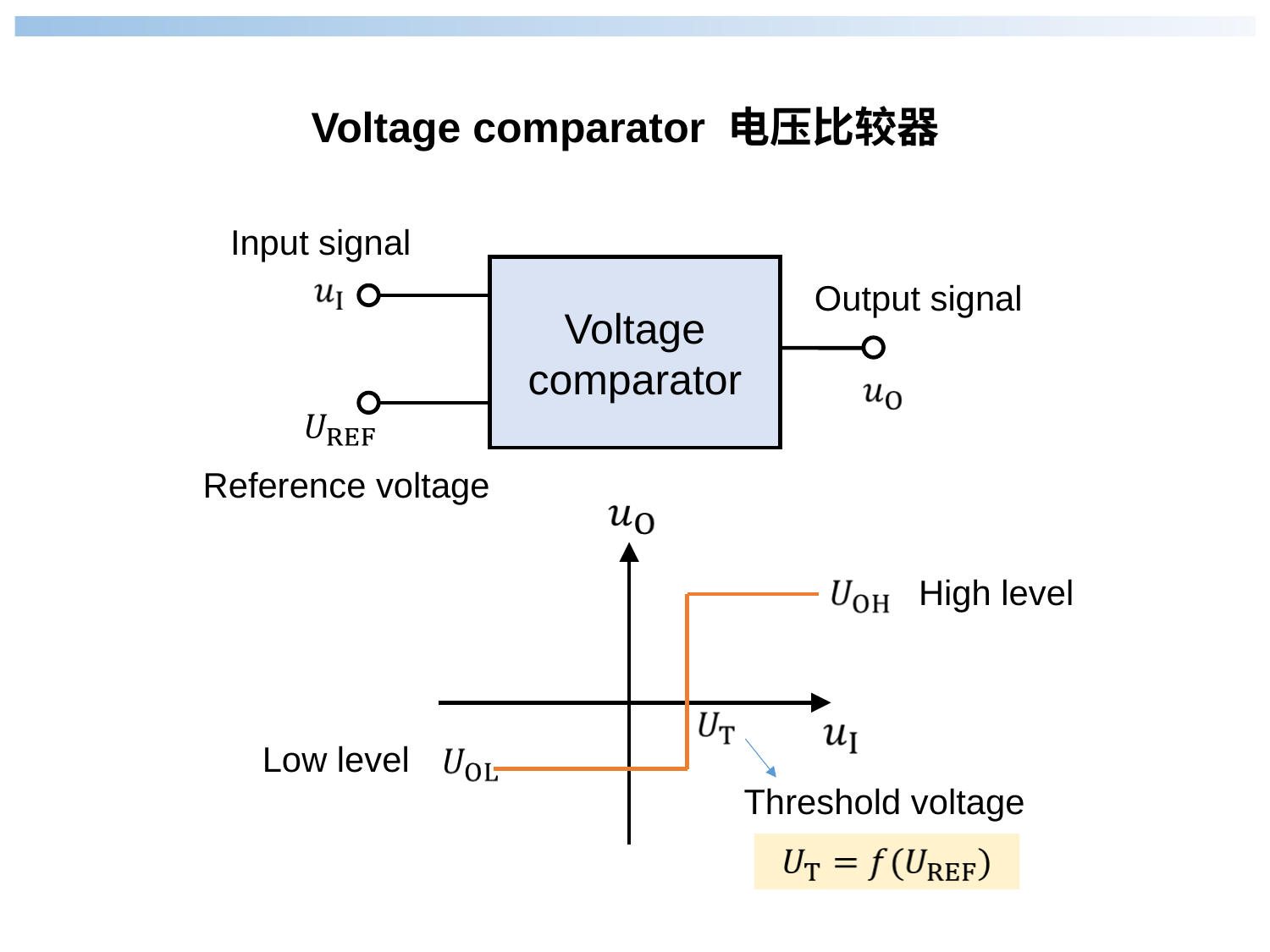

Voltage comparator 电压比较器
Input signal
Voltage comparator

Output signal

Reference voltage

High level

Low level
Threshold voltage